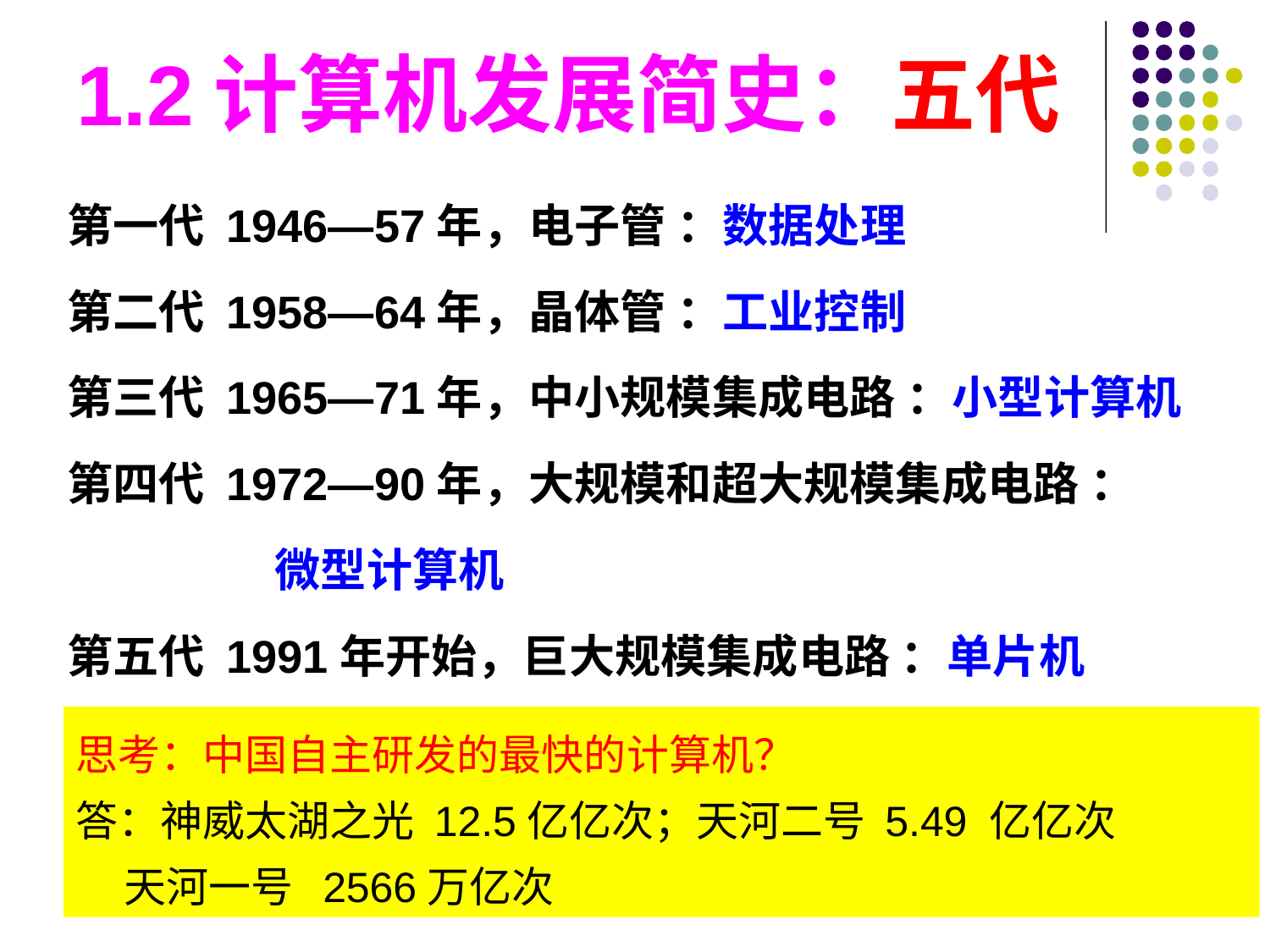

1.2计算机发展简史：五代
第一代 1946—57年，电子管 ：数据处理
第二代 1958—64年，晶体管 ：工业控制
第三代 1965—71年，中小规模集成电路 ：小型计算机
第四代 1972—90年，大规模和超大规模集成电路 ：
                   微型计算机
第五代 1991年开始，巨大规模集成电路 ：单片机
思考：中国自主研发的最快的计算机？
答：神威太湖之光 12.5亿亿次；天河二号 5.49 亿亿次
    天河一号  2566万亿次
#
6